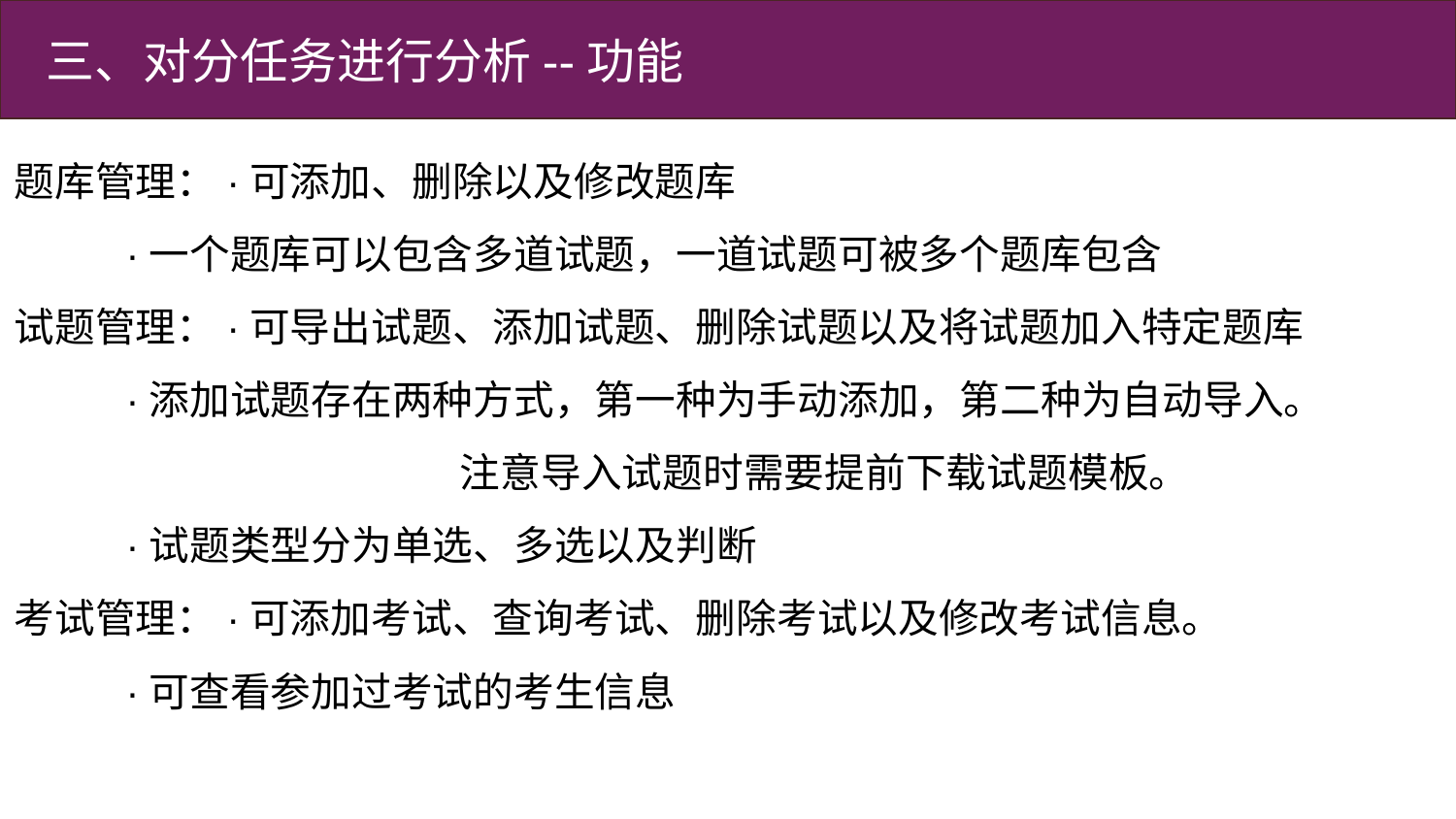

三、对分任务进行分析--功能
题库管理：·可添加、删除以及修改题库
          ·一个题库可以包含多道试题，一道试题可被多个题库包含
试题管理：·可导出试题、添加试题、删除试题以及将试题加入特定题库
          ·添加试题存在两种方式，第一种为手动添加，第二种为自动导入。           			 注意导入试题时需要提前下载试题模板。
          ·试题类型分为单选、多选以及判断
考试管理：·可添加考试、查询考试、删除考试以及修改考试信息。
          ·可查看参加过考试的考生信息

13